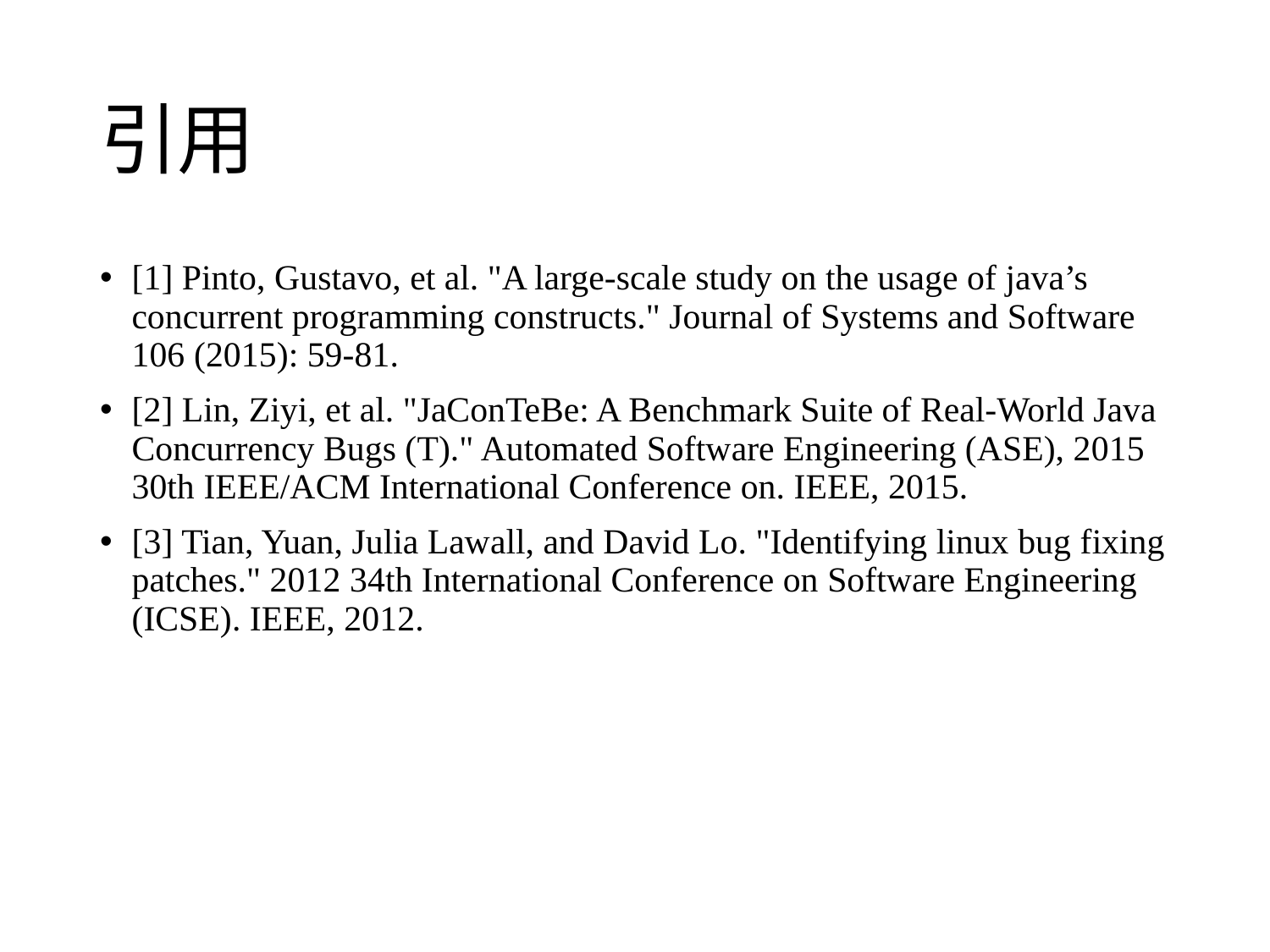

# 引用
[1] Pinto, Gustavo, et al. "A large-scale study on the usage of java’s concurrent programming constructs." Journal of Systems and Software 106 (2015): 59-81.
[2] Lin, Ziyi, et al. "JaConTeBe: A Benchmark Suite of Real-World Java Concurrency Bugs (T)." Automated Software Engineering (ASE), 2015 30th IEEE/ACM International Conference on. IEEE, 2015.
[3] Tian, Yuan, Julia Lawall, and David Lo. "Identifying linux bug fixing patches." 2012 34th International Conference on Software Engineering (ICSE). IEEE, 2012.